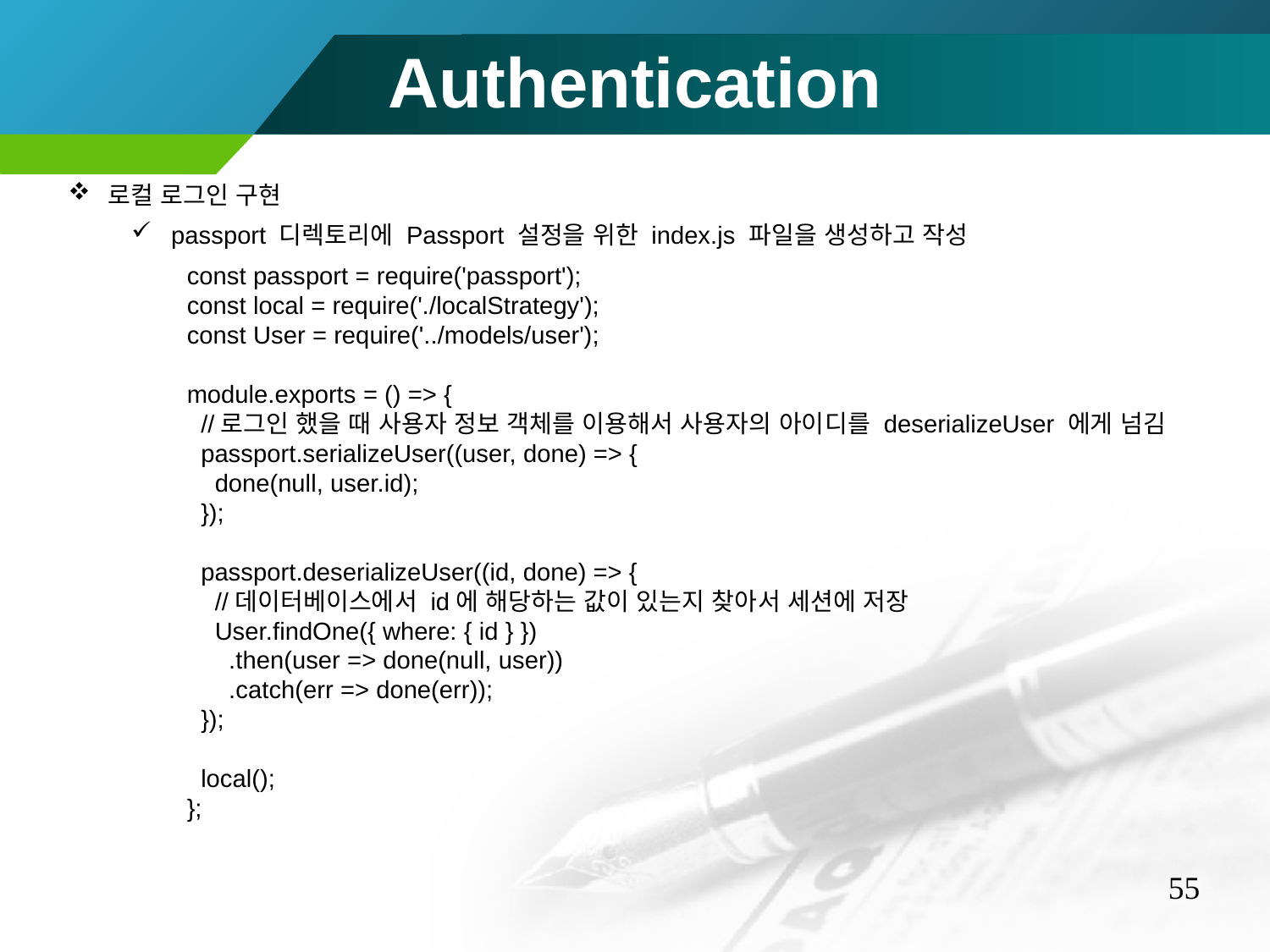

Authentication
로컬 로그인 구현
passport 디렉토리에 Passport 설정을 위한 index.js 파일을 생성하고 작성
const passport = require('passport');
const local = require('./localStrategy');
const User = require('../models/user');

module.exports = () => {
  //로그인 했을 때 사용자 정보 객체를 이용해서 사용자의 아이디를 deserializeUser 에게 넘김
  passport.serializeUser((user, done) => {
    done(null, user.id);
  });

  passport.deserializeUser((id, done) => {
    //데이터베이스에서 id에 해당하는 값이 있는지 찾아서 세션에 저장
    User.findOne({ where: { id } })
      .then(user => done(null, user))
      .catch(err => done(err));
  });

  local();
};

55